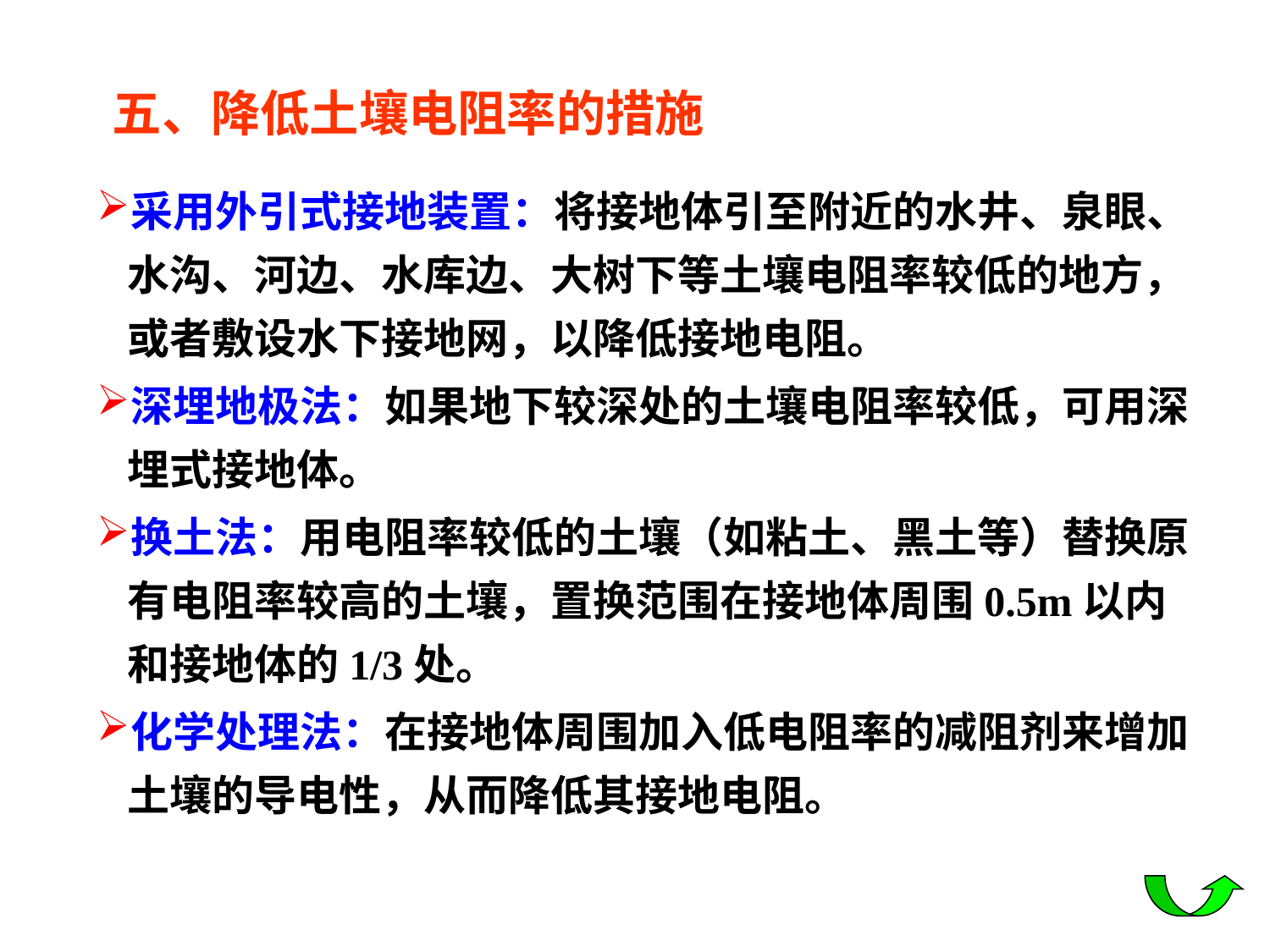

五、降低土壤电阻率的措施
采用外引式接地装置：将接地体引至附近的水井、泉眼、水沟、河边、水库边、大树下等土壤电阻率较低的地方，或者敷设水下接地网，以降低接地电阻。
深埋地极法：如果地下较深处的土壤电阻率较低，可用深埋式接地体。
换土法：用电阻率较低的土壤（如粘土、黑土等）替换原有电阻率较高的土壤，置换范围在接地体周围0.5m以内和接地体的1/3处。
化学处理法：在接地体周围加入低电阻率的减阻剂来增加土壤的导电性，从而降低其接地电阻。